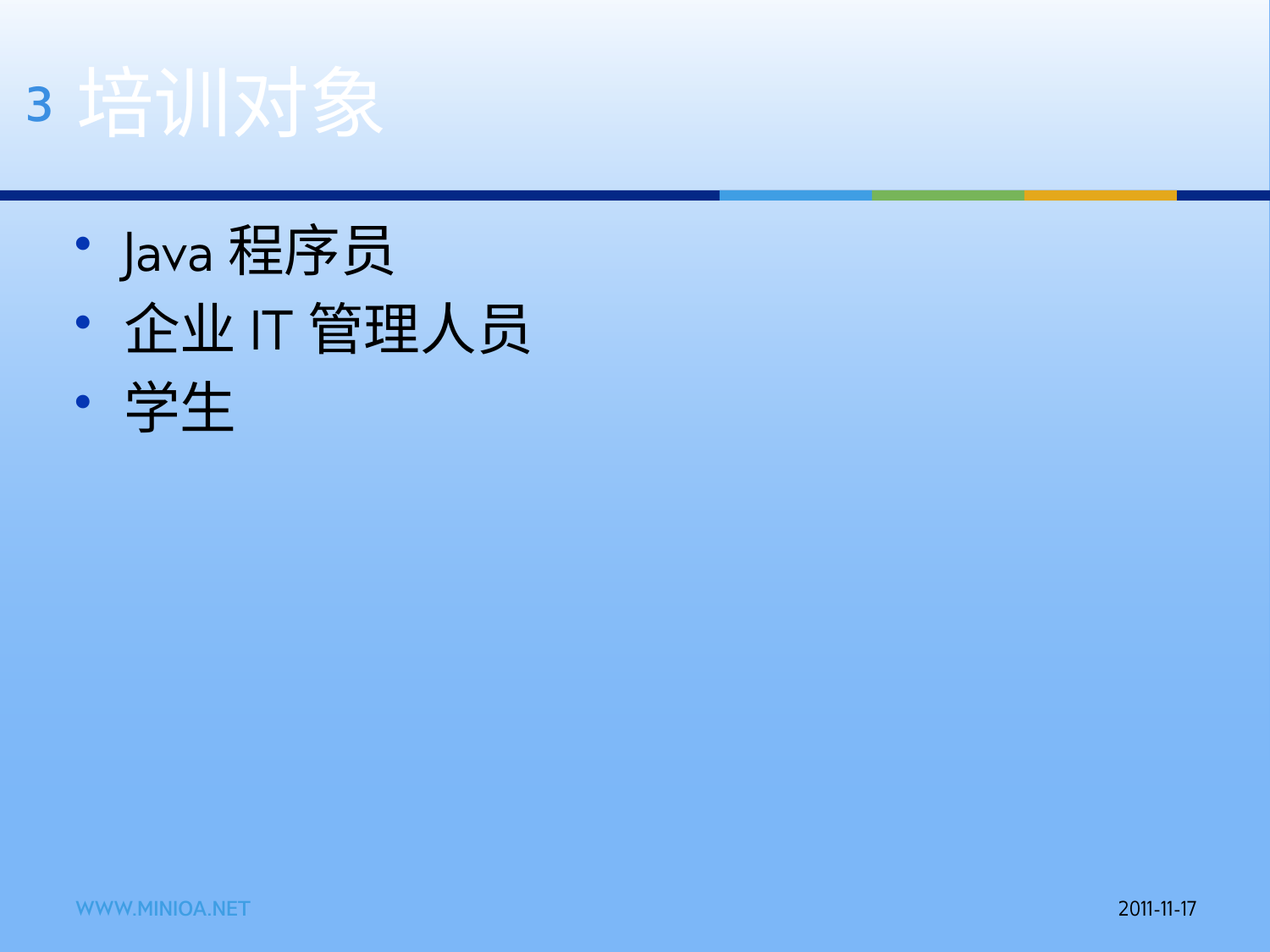

# 培训对象
3
Java程序员
企业IT管理人员
学生
www.minioa.net
2011-11-17